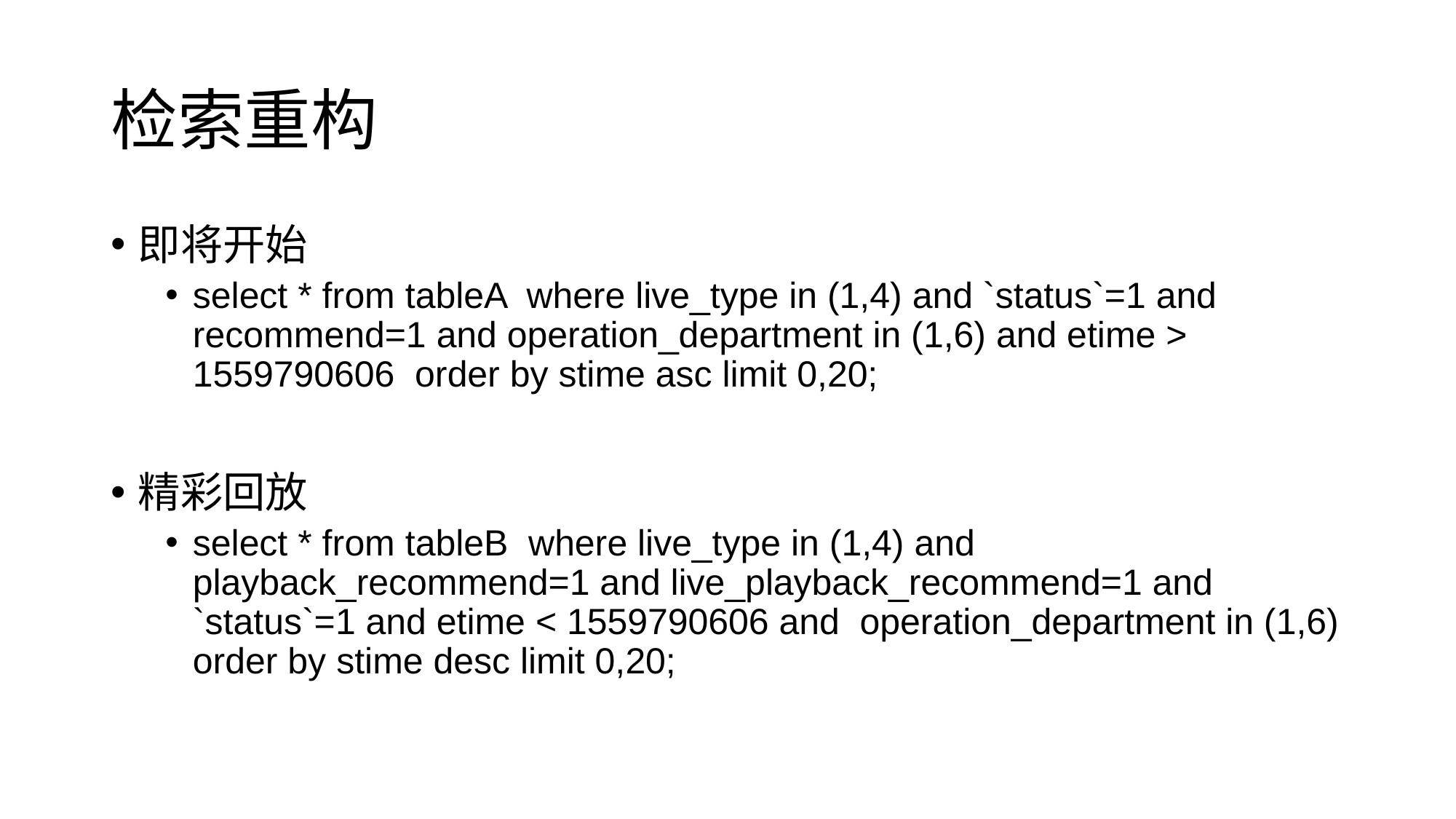

# 检索重构
即将开始
select * from tableA  where live_type in (1,4) and `status`=1 and recommend=1 and operation_department in (1,6) and etime > 1559790606  order by stime asc limit 0,20;

精彩回放
select * from tableB  where live_type in (1,4) and playback_recommend=1 and live_playback_recommend=1 and `status`=1 and etime < 1559790606 and  operation_department in (1,6) order by stime desc limit 0,20;